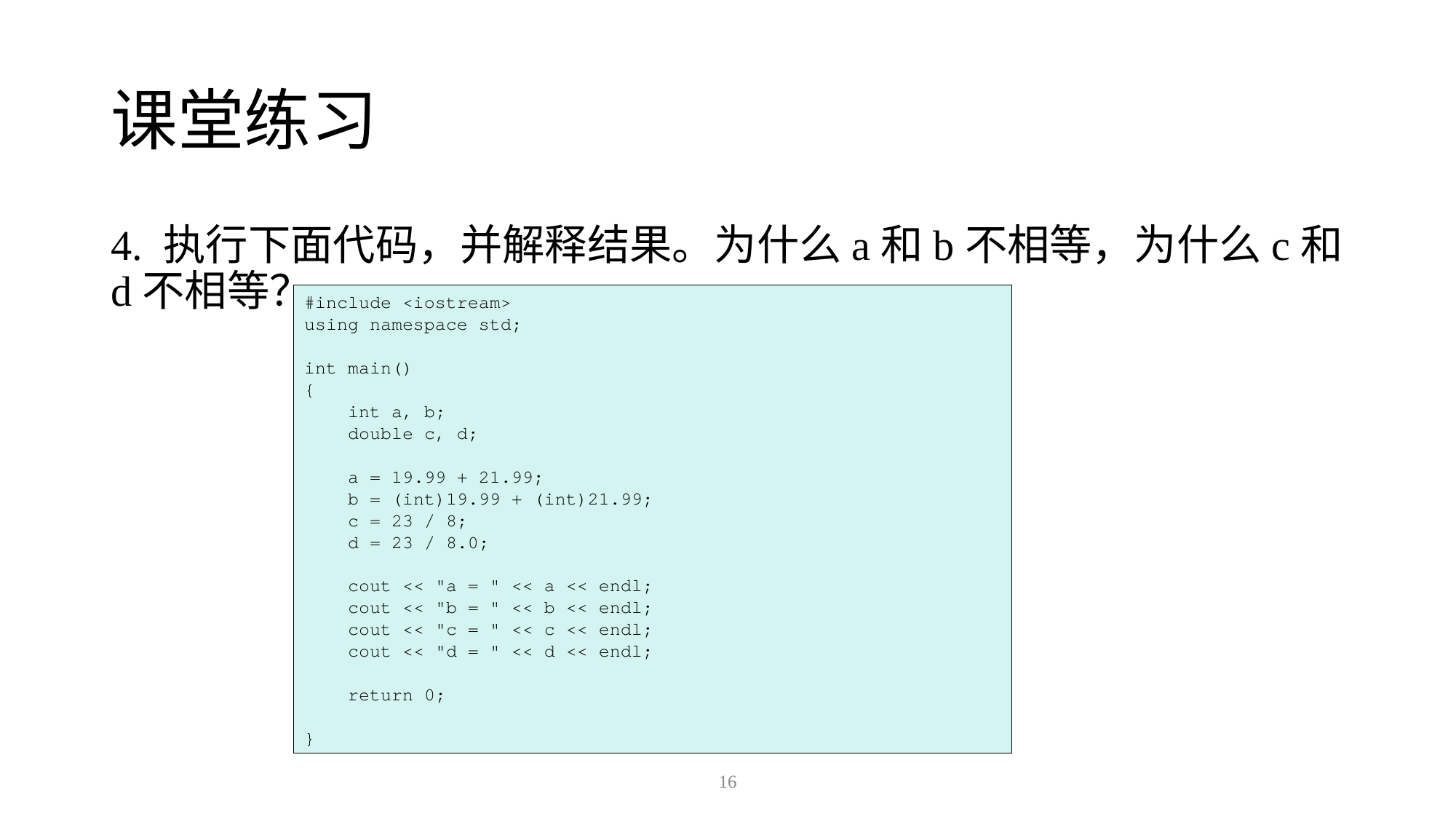

# 课堂练习
4. 执行下面代码，并解释结果。为什么a和b不相等，为什么c和d不相等？
#include <iostream>
using namespace std;

int main()
{
    int a, b;
    double c, d;

    a = 19.99 + 21.99;
    b = (int)19.99 + (int)21.99;
    c = 23 / 8;
    d = 23 / 8.0;

    cout << "a = " << a << endl;
    cout << "b = " << b << endl;
    cout << "c = " << c << endl;
    cout << "d = " << d << endl;

    return 0;

}
16